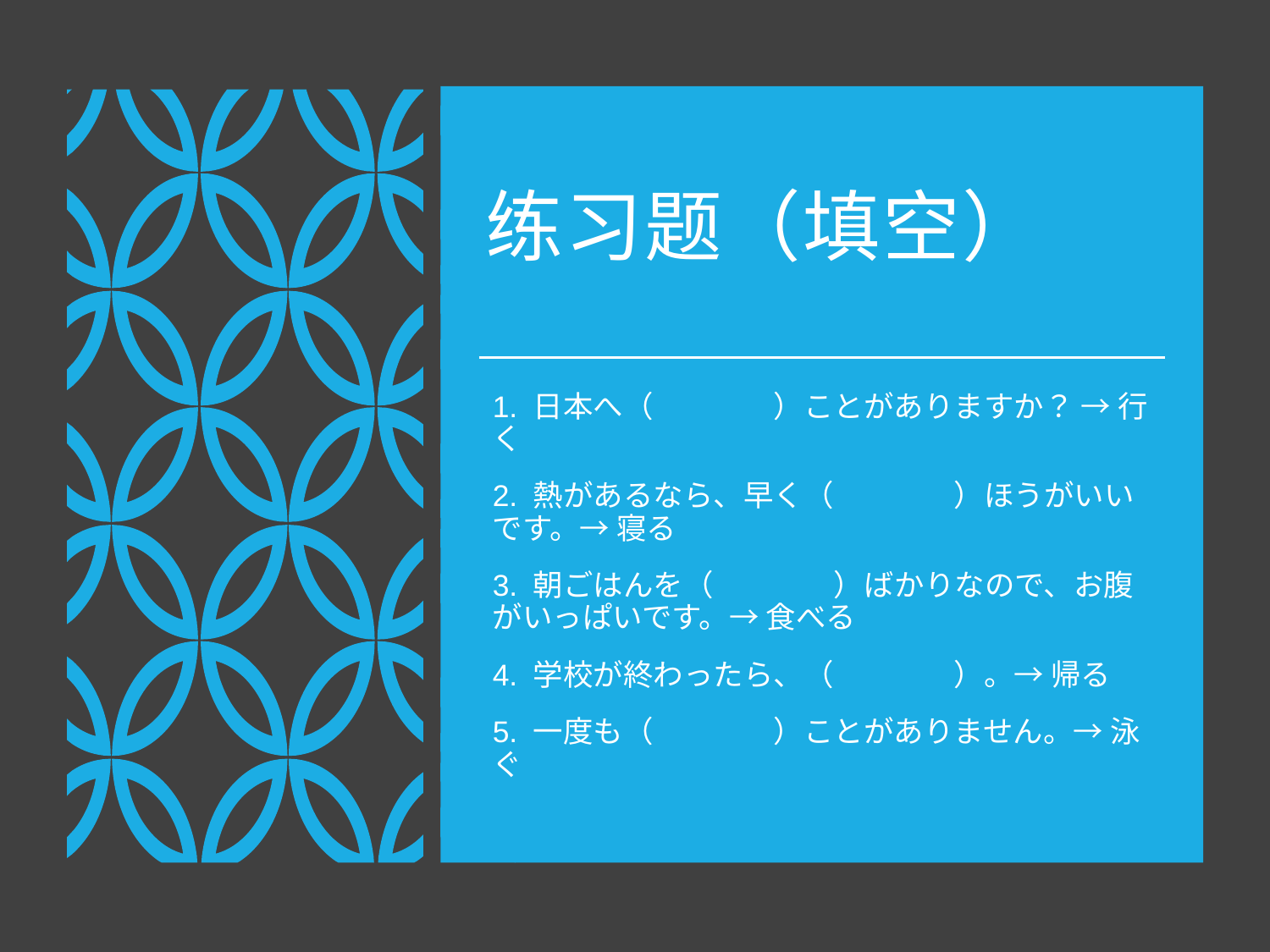

# 练习题（填空）

1. 日本へ（　　　　）ことがありますか？ → 行く
2. 熱があるなら、早く（　　　　）ほうがいいです。→ 寝る
3. 朝ごはんを（　　　　）ばかりなので、お腹がいっぱいです。→ 食べる
4. 学校が終わったら、（　　　　）。→ 帰る
5. 一度も（　　　　）ことがありません。→ 泳ぐ